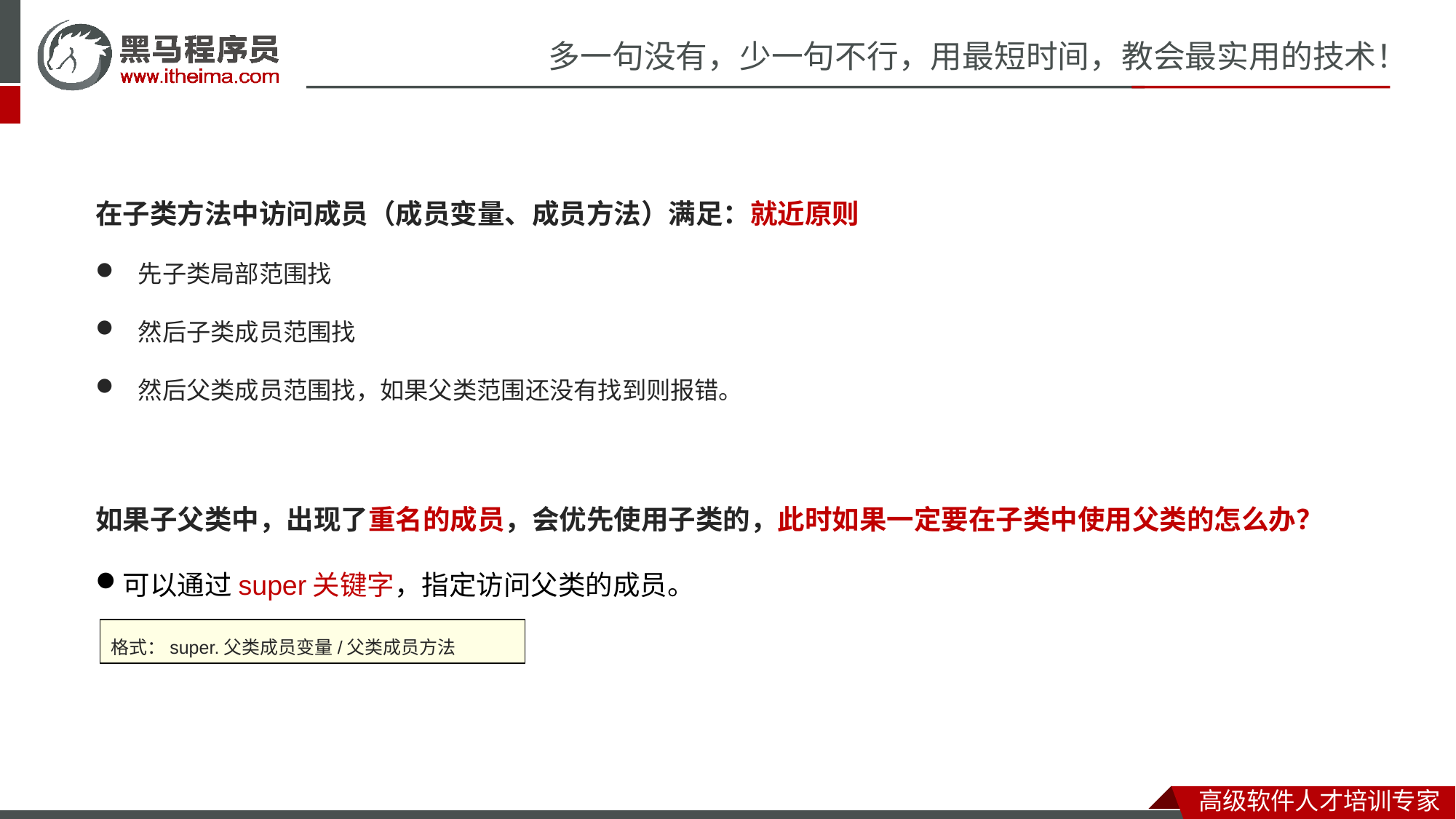

在子类方法中访问成员（成员变量、成员方法）满足：就近原则
先子类局部范围找
然后子类成员范围找
然后父类成员范围找，如果父类范围还没有找到则报错。

如果子父类中，出现了重名的成员，会优先使用子类的，此时如果一定要在子类中使用父类的怎么办？
可以通过super关键字，指定访问父类的成员。
格式：super.父类成员变量/父类成员方法